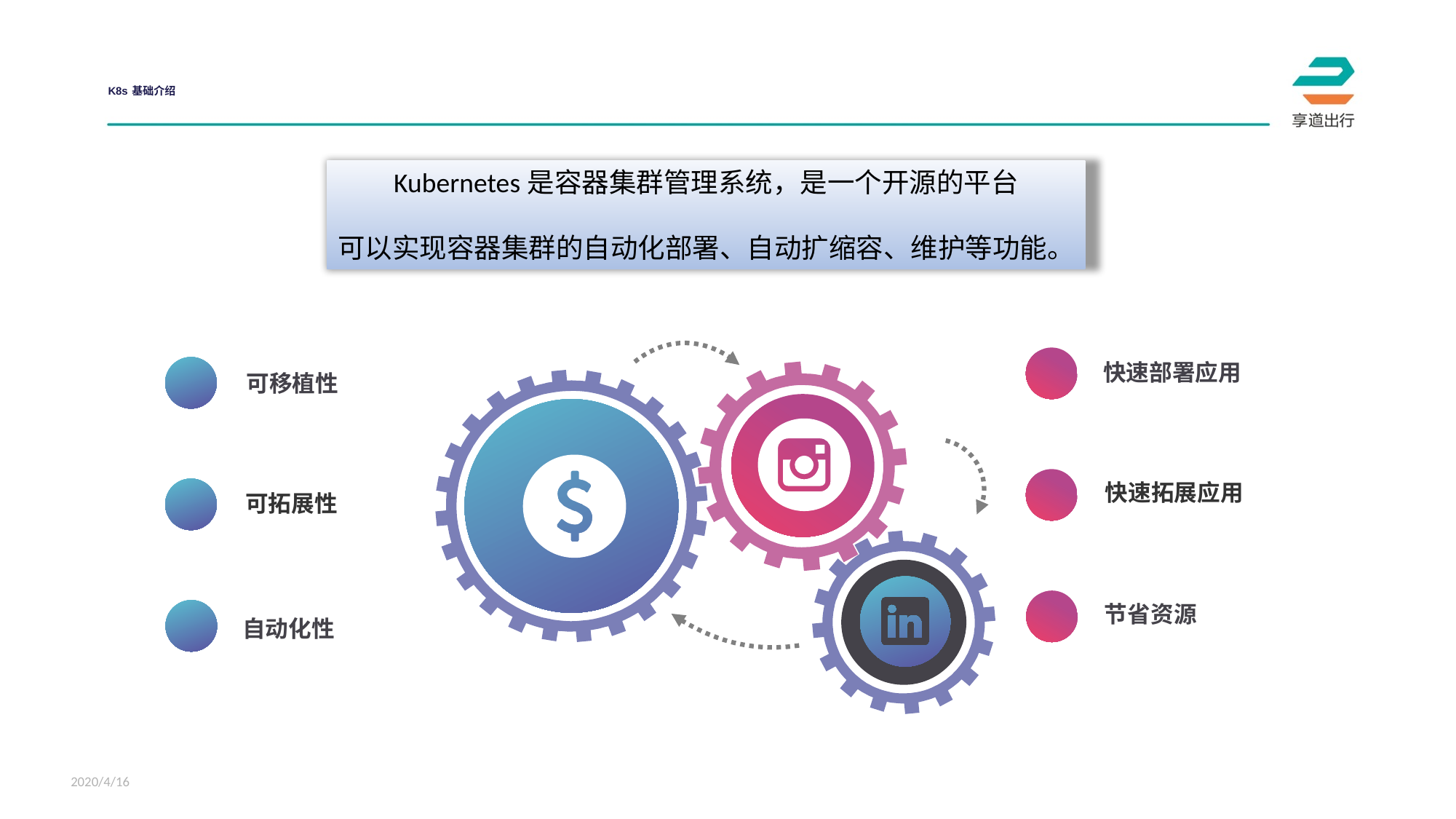

# K8s 基础介绍
Kubernetes是容器集群管理系统，是一个开源的平台

可以实现容器集群的自动化部署、自动扩缩容、维护等功能。

快速部署应用

快速拓展应用

节省资源

可移植性

可拓展性

自动化性

2020/4/16